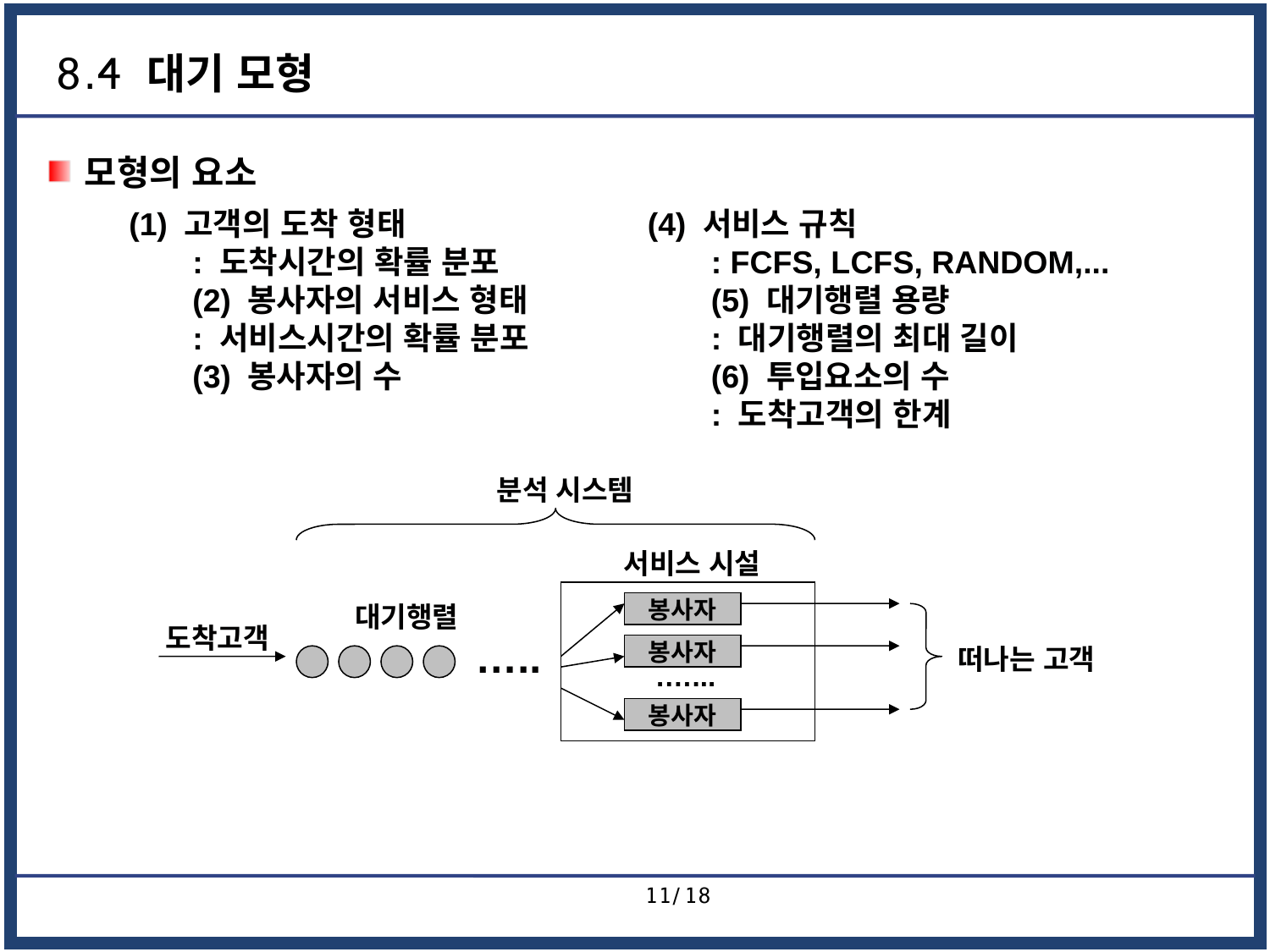

# 8.4 대기 모형
모형의 요소
(1) 고객의 도착 형태
: 도착시간의 확률 분포
(2) 봉사자의 서비스 형태
: 서비스시간의 확률 분포
(3) 봉사자의 수
(4) 서비스 규칙
: FCFS, LCFS, RANDOM,...
(5) 대기행렬 용량
: 대기행렬의 최대 길이
(6) 투입요소의 수
: 도착고객의 한계

분석 시스템
서비스 시설

대기행렬
봉사자

도착고객
…..
봉사자
떠나는 고객

.…...

봉사자